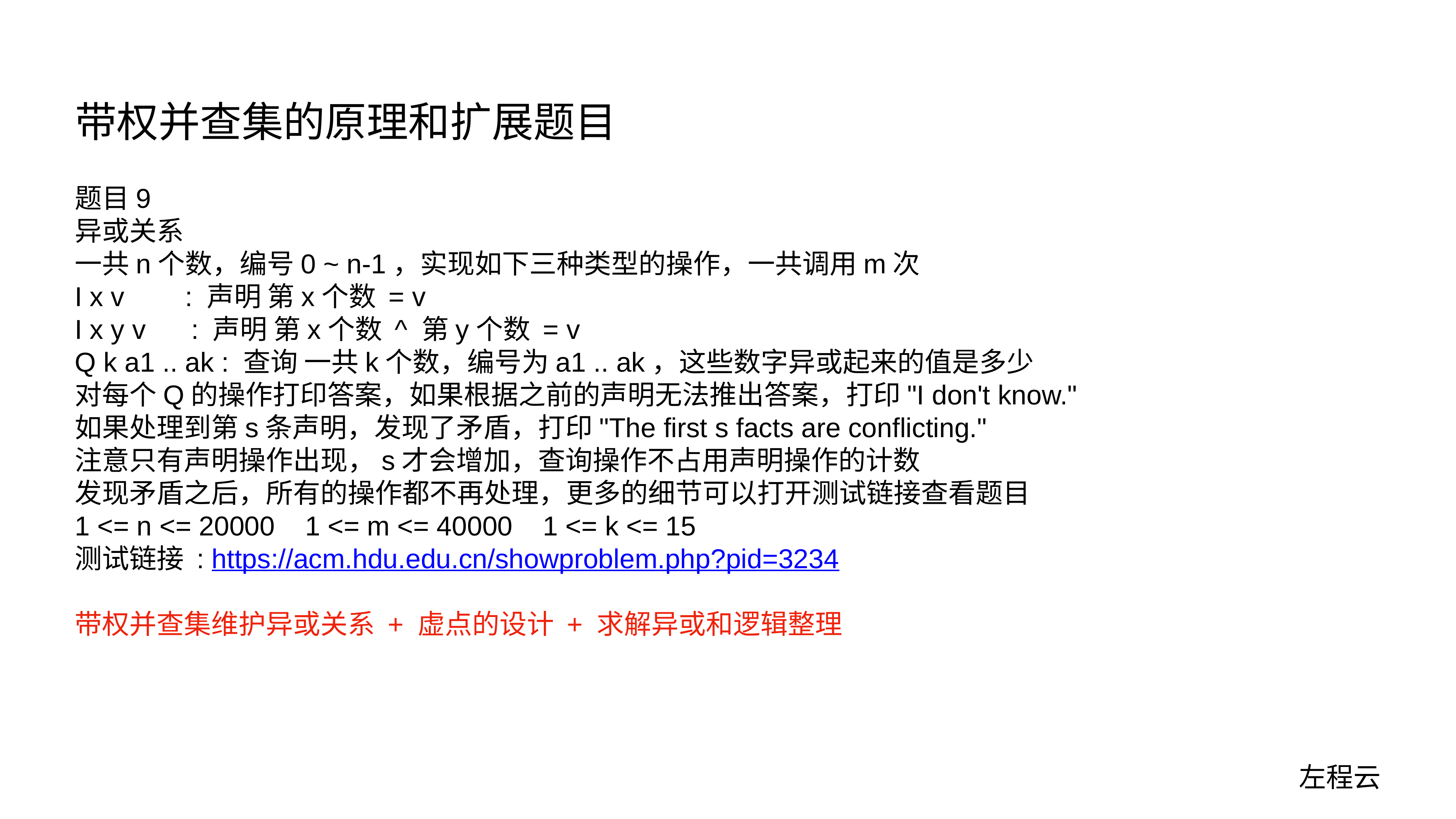

# 带权并查集的原理和扩展题目
题目9
异或关系
一共n个数，编号0 ~ n-1，实现如下三种类型的操作，一共调用m次
I x v        : 声明 第x个数 = v
I x y v      : 声明 第x个数 ^ 第y个数 = v
Q k a1 .. ak : 查询 一共k个数，编号为a1 .. ak，这些数字异或起来的值是多少
对每个Q的操作打印答案，如果根据之前的声明无法推出答案，打印"I don't know."
如果处理到第s条声明，发现了矛盾，打印"The first s facts are conflicting."
注意只有声明操作出现，s才会增加，查询操作不占用声明操作的计数
发现矛盾之后，所有的操作都不再处理，更多的细节可以打开测试链接查看题目
1 <= n <= 20000    1 <= m <= 40000    1 <= k <= 15
测试链接 : https://acm.hdu.edu.cn/showproblem.php?pid=3234

带权并查集维护异或关系 + 虚点的设计 + 求解异或和逻辑整理
左程云